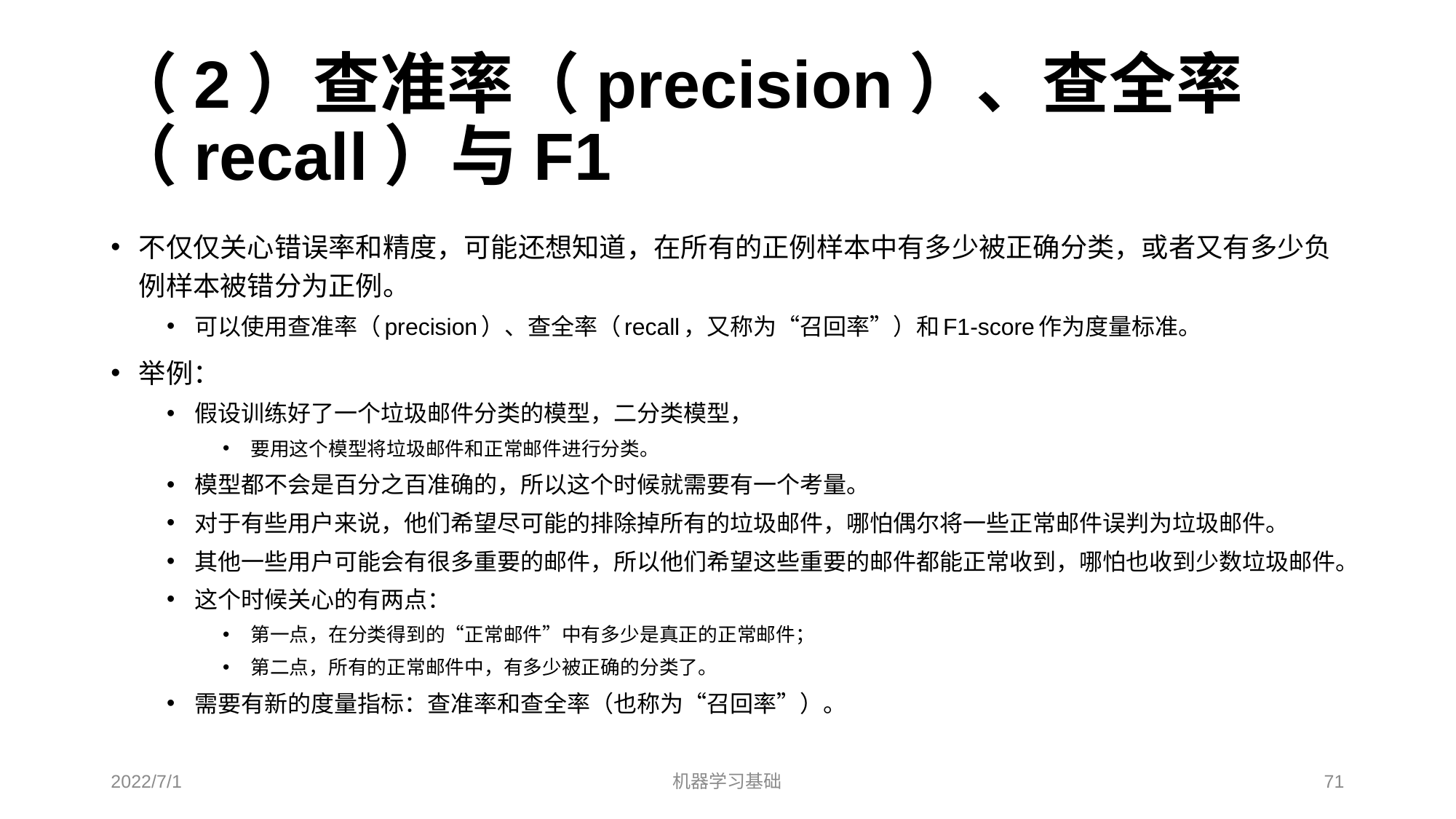

# （2）查准率（precision）、查全率（recall）与F1
不仅仅关心错误率和精度，可能还想知道，在所有的正例样本中有多少被正确分类，或者又有多少负例样本被错分为正例。
可以使用查准率（precision）、查全率（recall，又称为“召回率”）和F1-score作为度量标准。
举例：
假设训练好了一个垃圾邮件分类的模型，二分类模型，
要用这个模型将垃圾邮件和正常邮件进行分类。
模型都不会是百分之百准确的，所以这个时候就需要有一个考量。
对于有些用户来说，他们希望尽可能的排除掉所有的垃圾邮件，哪怕偶尔将一些正常邮件误判为垃圾邮件。
其他一些用户可能会有很多重要的邮件，所以他们希望这些重要的邮件都能正常收到，哪怕也收到少数垃圾邮件。
这个时候关心的有两点：
第一点，在分类得到的“正常邮件”中有多少是真正的正常邮件；
第二点，所有的正常邮件中，有多少被正确的分类了。
需要有新的度量指标：查准率和查全率（也称为“召回率”）。
2022/7/1
机器学习基础
71